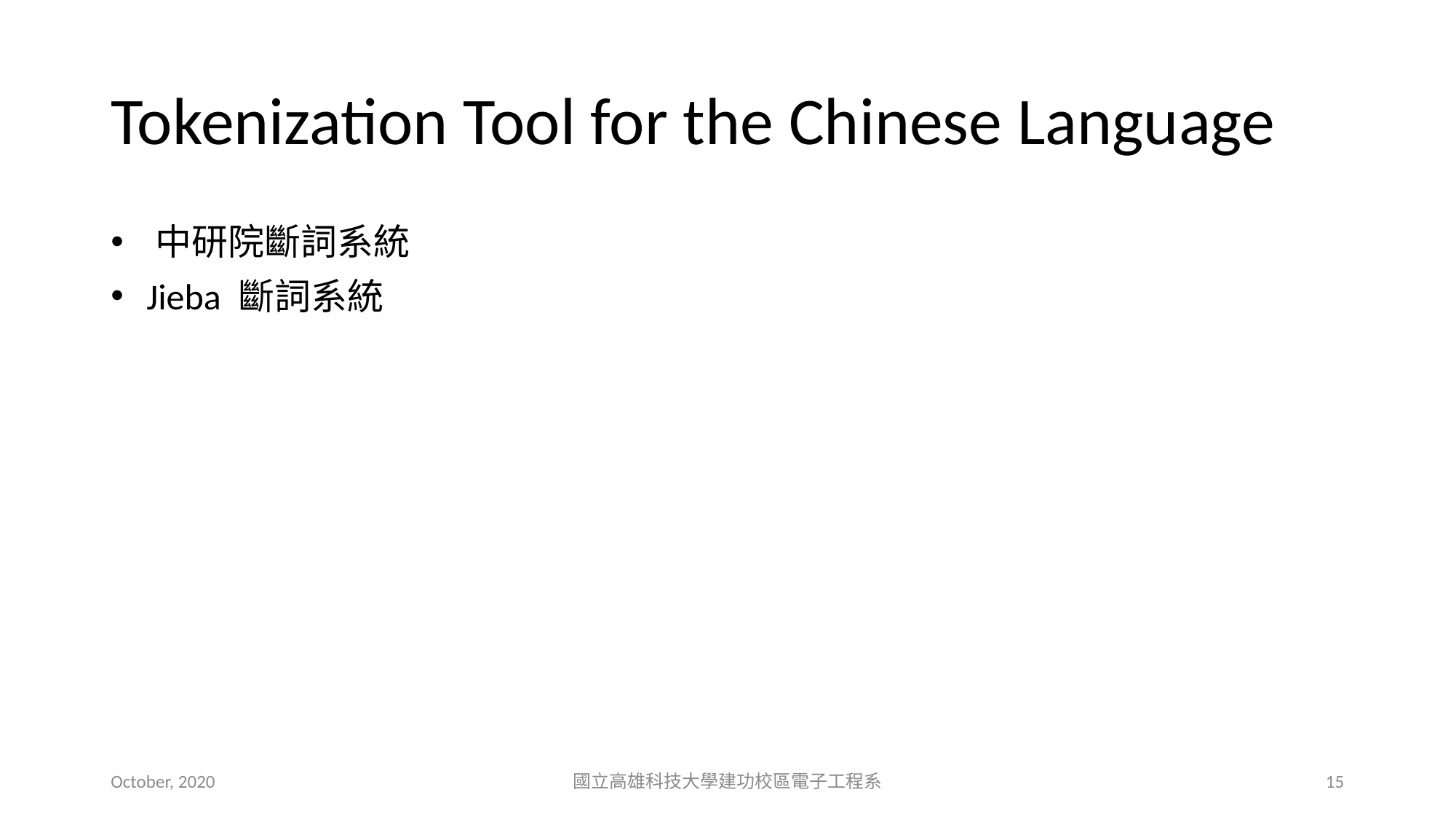

# Tokenization Tool for the Chinese Language
 中研院斷詞系統
 Jieba 斷詞系統
October, 2020
國立高雄科技大學建功校區電子工程系
15